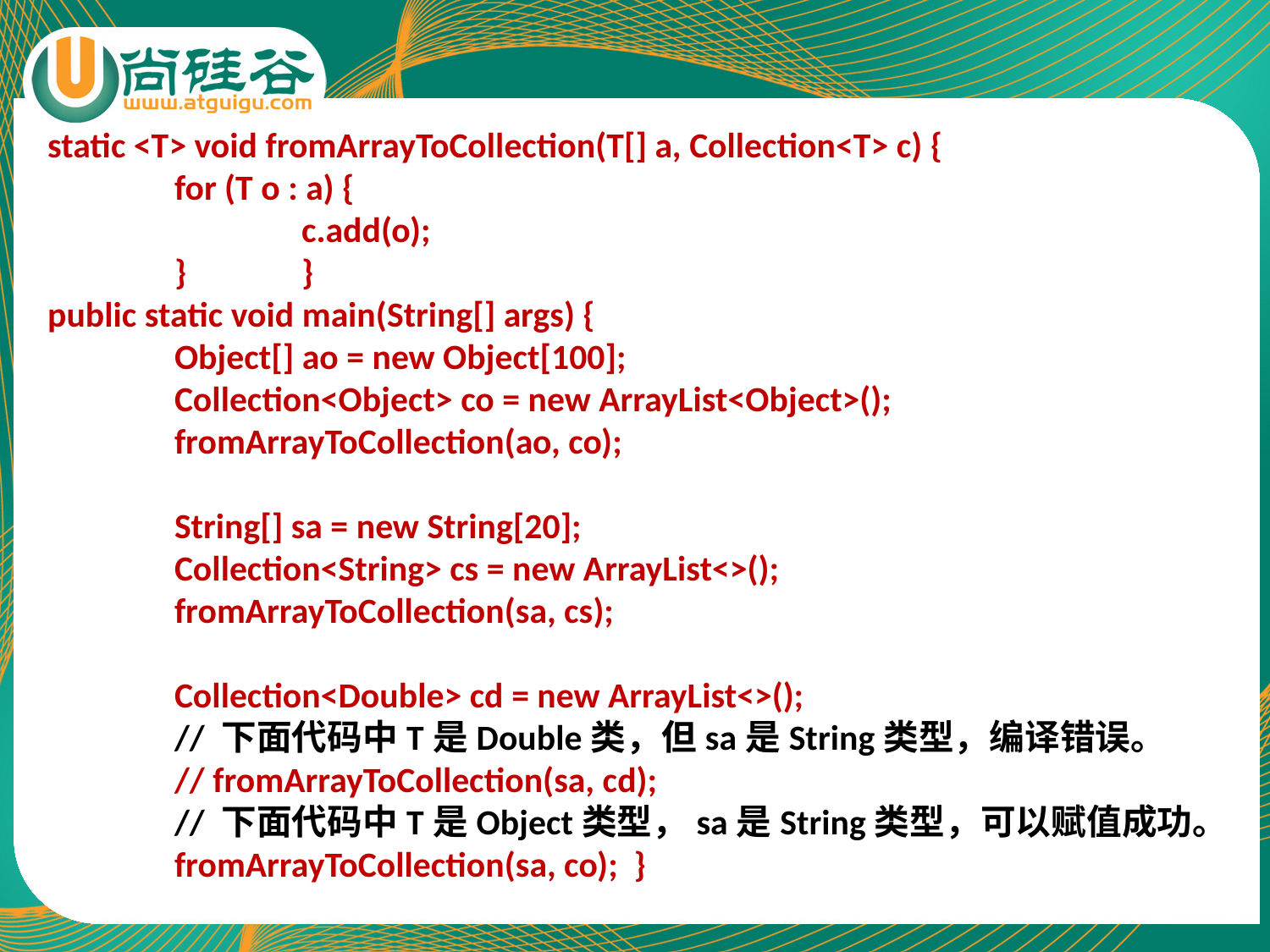

static <T> void fromArrayToCollection(T[] a, Collection<T> c) {
	for (T o : a) {
		c.add(o);
	}	}
public static void main(String[] args) {
	Object[] ao = new Object[100];
	Collection<Object> co = new ArrayList<Object>();
	fromArrayToCollection(ao, co);

	String[] sa = new String[20];
	Collection<String> cs = new ArrayList<>();
	fromArrayToCollection(sa, cs);

	Collection<Double> cd = new ArrayList<>();
	// 下面代码中T是Double类，但sa是String类型，编译错误。
	// fromArrayToCollection(sa, cd);
	// 下面代码中T是Object类型，sa是String类型，可以赋值成功。
	fromArrayToCollection(sa, co);  }